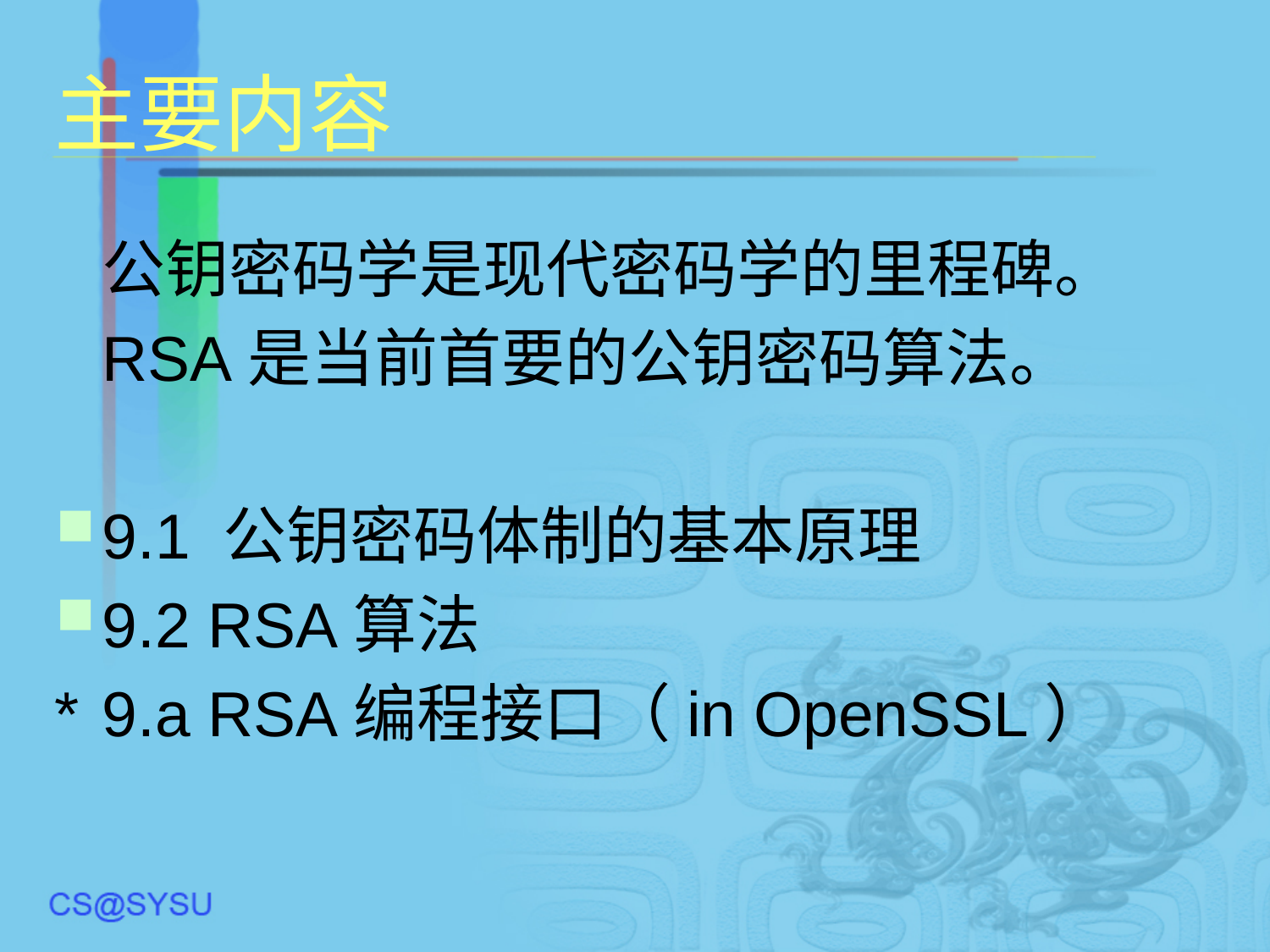

# 主要内容
	公钥密码学是现代密码学的里程碑。
	RSA是当前首要的公钥密码算法。

9.1 公钥密码体制的基本原理
9.2 RSA算法
*	9.a RSA编程接口（in OpenSSL）